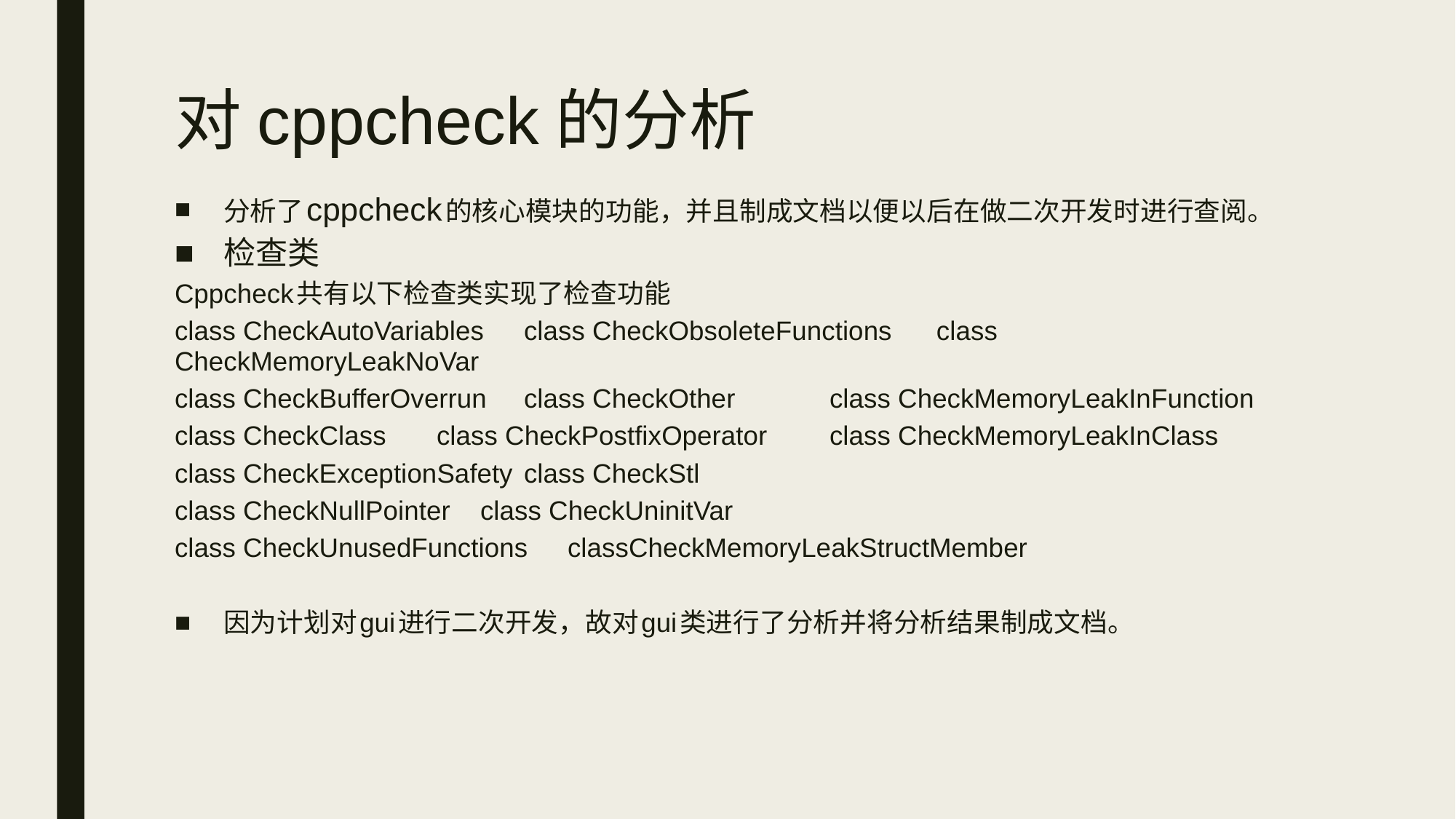

# 对cppcheck的分析
分析了cppcheck的核心模块的功能，并且制成文档以便以后在做二次开发时进行查阅。
检查类
Cppcheck共有以下检查类实现了检查功能
class CheckAutoVariables	class CheckObsoleteFunctions      class CheckMemoryLeakNoVar
class CheckBufferOverrun 	class CheckOther         	class CheckMemoryLeakInFunction
class CheckClass		class CheckPostfixOperator   	class CheckMemoryLeakInClass
class CheckExceptionSafety	class CheckStl
class CheckNullPointer	class CheckUninitVar
class CheckUnusedFunctions	classCheckMemoryLeakStructMember

因为计划对gui进行二次开发，故对gui类进行了分析并将分析结果制成文档。